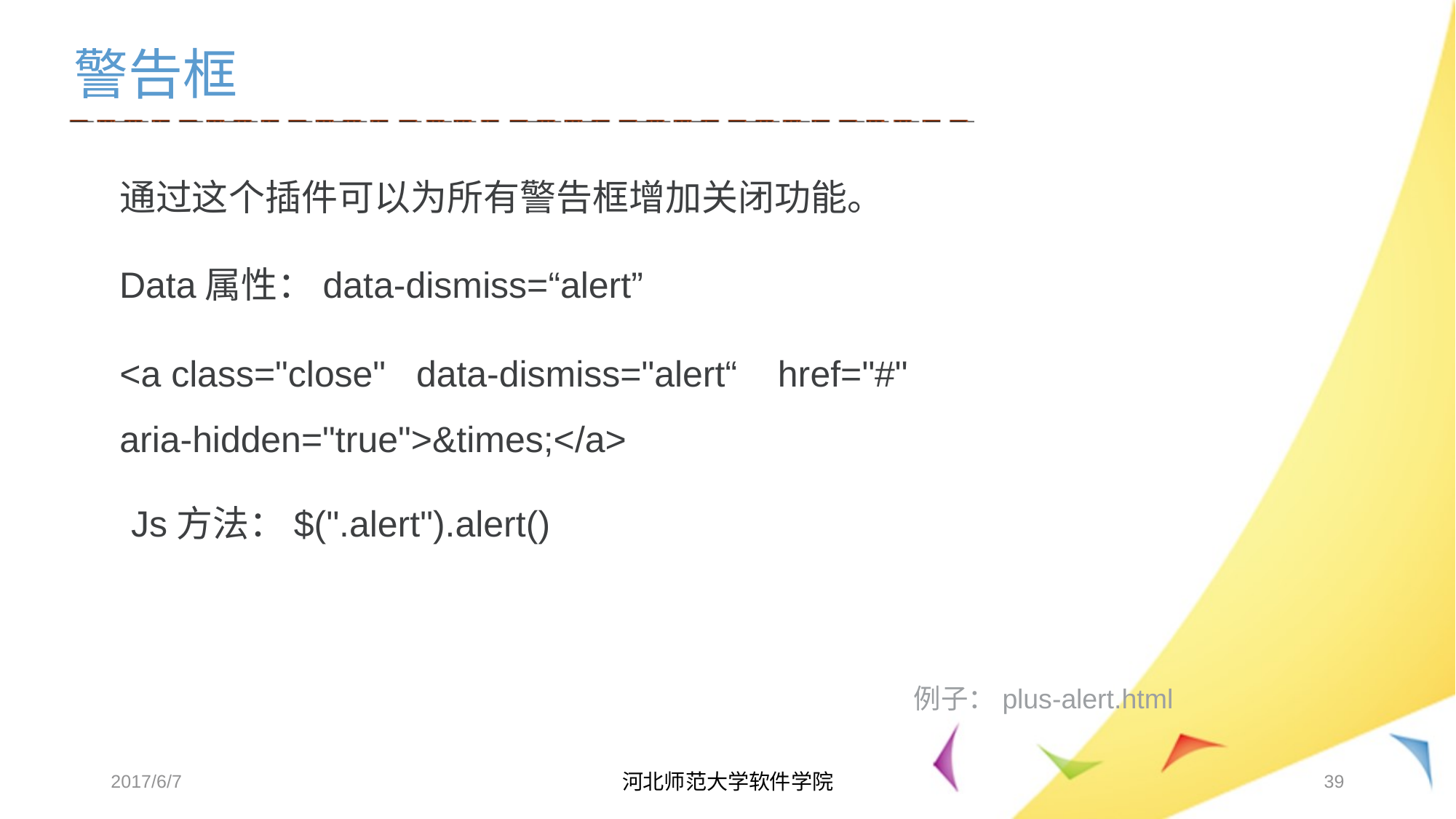

警告框
通过这个插件可以为所有警告框增加关闭功能。

Data属性：data-dismiss=“alert”
<a class="close"   data-dismiss="alert“    href="#"
aria-hidden="true">&times;</a>
Js方法：$(".alert").alert()
例子：plus-alert.html
2017/6/7
河北师范大学软件学院
39